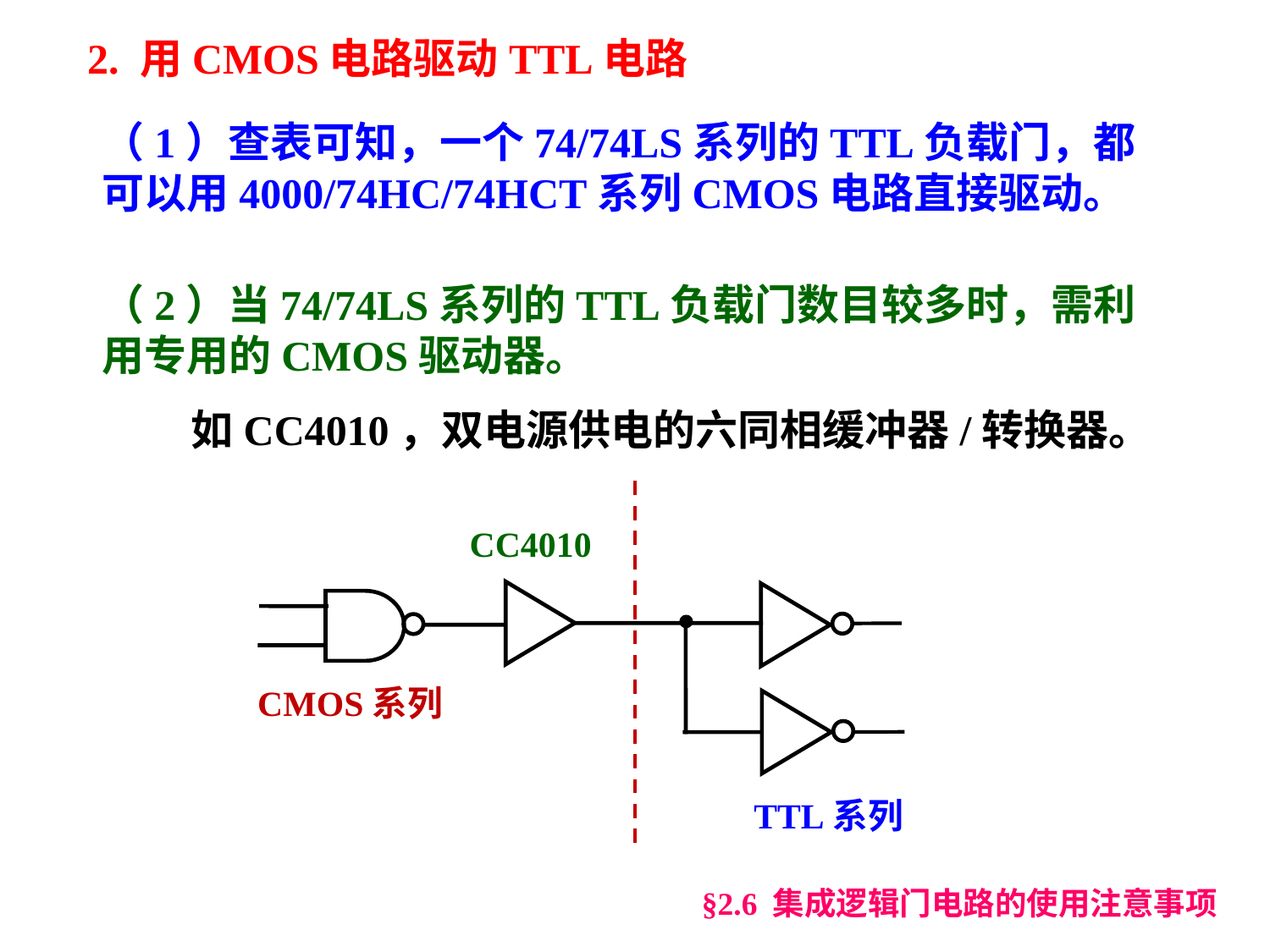

2. 用CMOS电路驱动TTL电路
（1）查表可知，一个74/74LS系列的TTL负载门，都可以用4000/74HC/74HCT系列CMOS电路直接驱动。
（2）当74/74LS系列的TTL负载门数目较多时，需利用专用的CMOS驱动器。
如CC4010，双电源供电的六同相缓冲器/转换器。
CC4010

CMOS系列

TTL系列
§2.6 集成逻辑门电路的使用注意事项